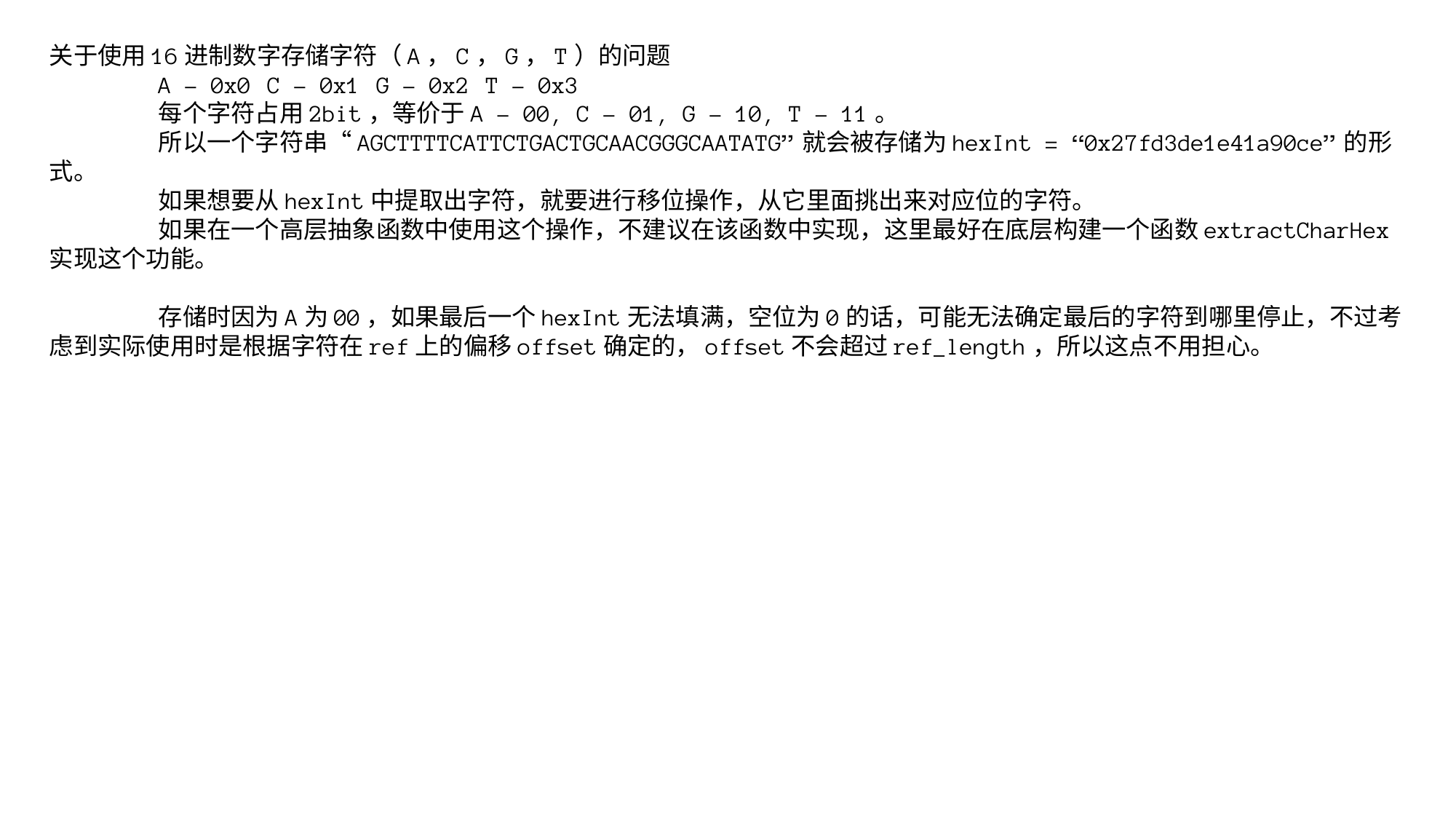

关于使用16进制数字存储字符（A，C，G，T）的问题
	A - 0x0	C - 0x1	G - 0x2	T - 0x3
	每个字符占用2bit，等价于A - 00, C - 01, G - 10, T - 11。
	所以一个字符串“AGCTTTTCATTCTGACTGCAACGGGCAATATG”就会被存储为hexInt = “0x27fd3de1e41a90ce”的形式。
	如果想要从hexInt中提取出字符，就要进行移位操作，从它里面挑出来对应位的字符。
	如果在一个高层抽象函数中使用这个操作，不建议在该函数中实现，这里最好在底层构建一个函数extractCharHex实现这个功能。

	存储时因为A为00，如果最后一个hexInt无法填满，空位为0的话，可能无法确定最后的字符到哪里停止，不过考虑到实际使用时是根据字符在ref上的偏移offset确定的，offset不会超过ref_length，所以这点不用担心。